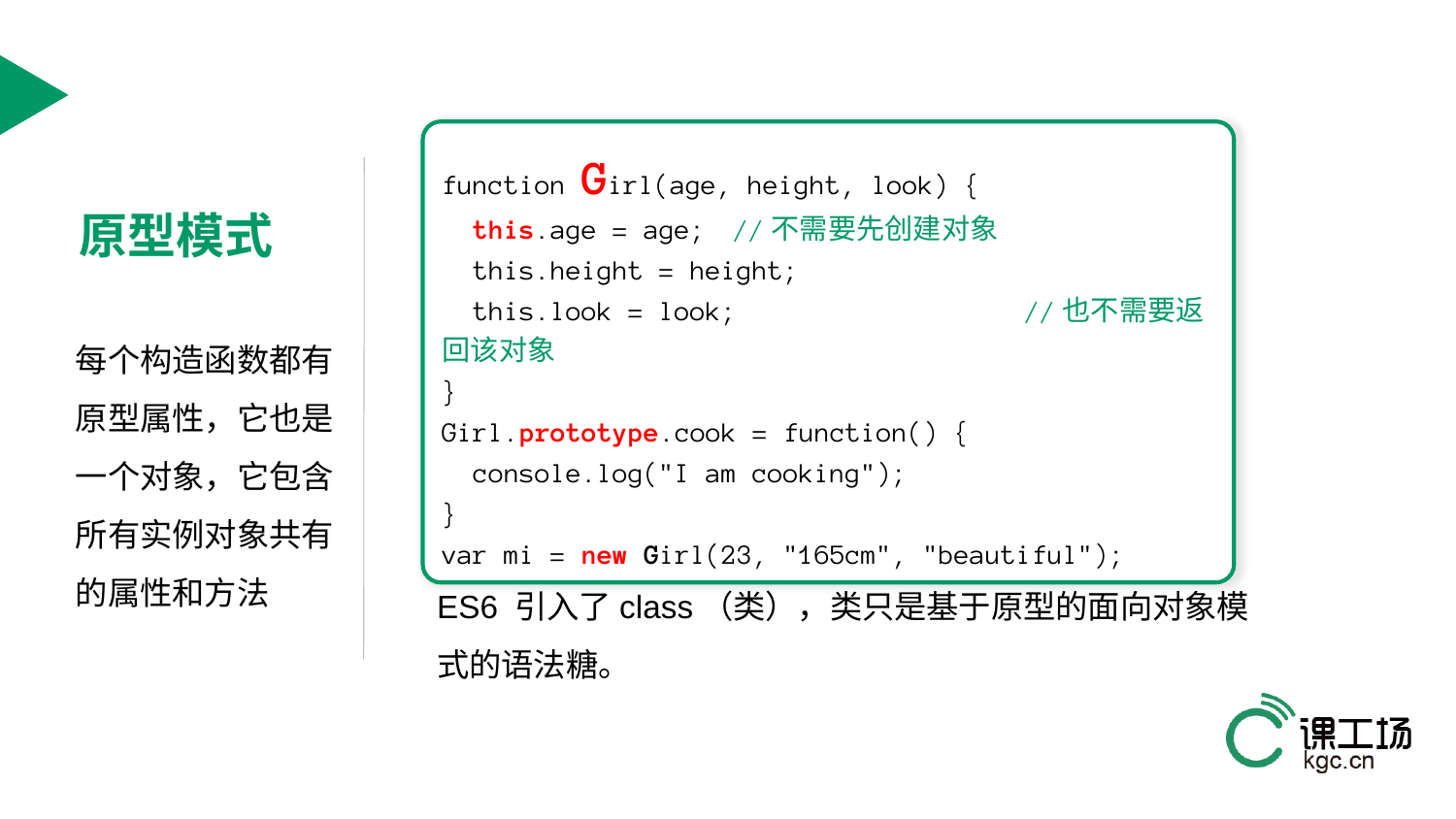

function Girl(age, height, look) {
  this.age = age;	//不需要先创建对象
  this.height = height;
  this.look = look;		//也不需要返回该对象
}
Girl.prototype.cook = function() {
  console.log("I am cooking");
}
var mi = new Girl(23, "165cm", "beautiful");
原型模式
每个构造函数都有原型属性，它也是一个对象，它包含所有实例对象共有的属性和方法
ES6 引入了class（类），类只是基于原型的面向对象模式的语法糖。